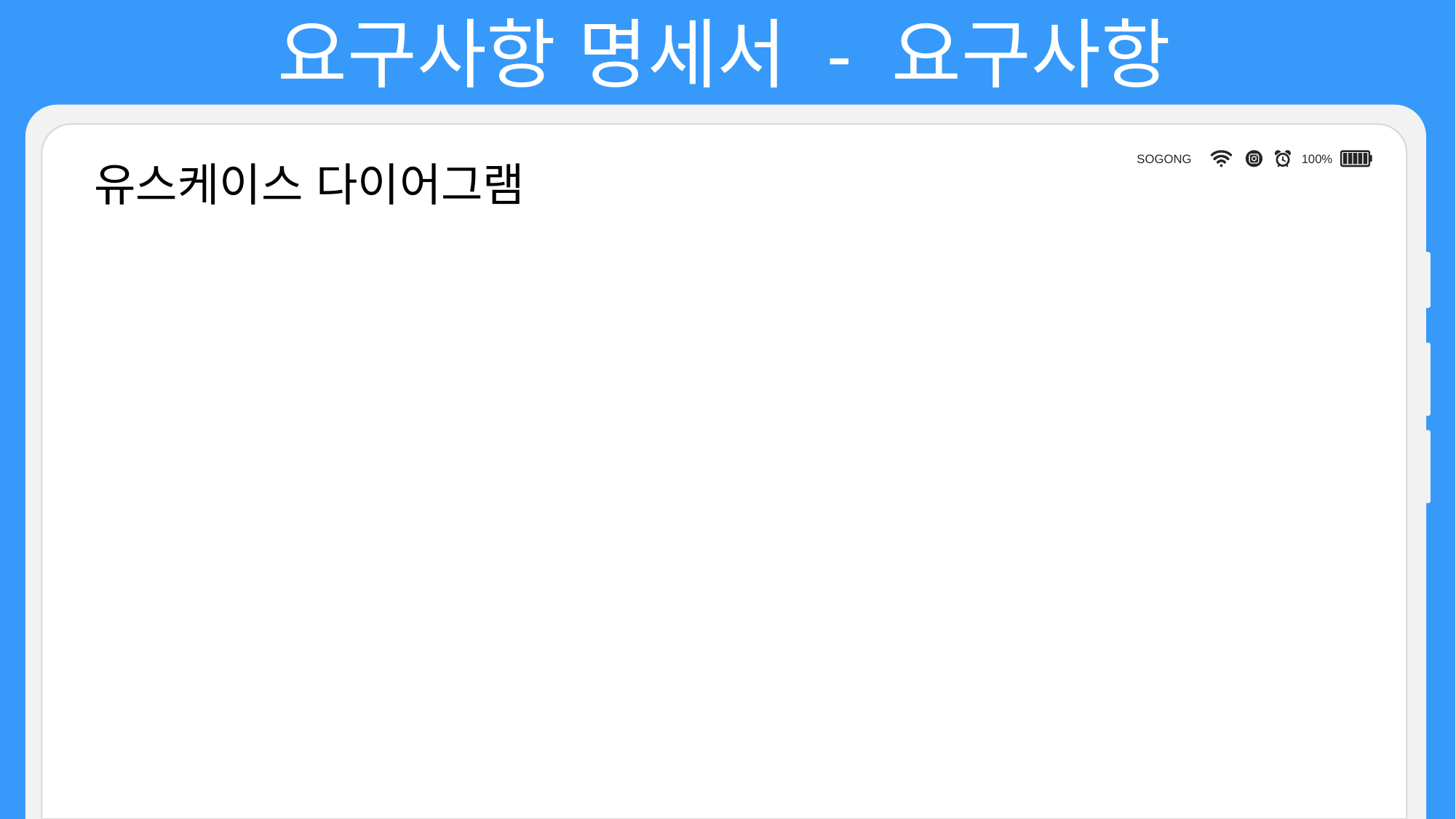

요구사항 명세서 - 요구사항 분석

SOGONG
100%

유스케이스 다이어그램